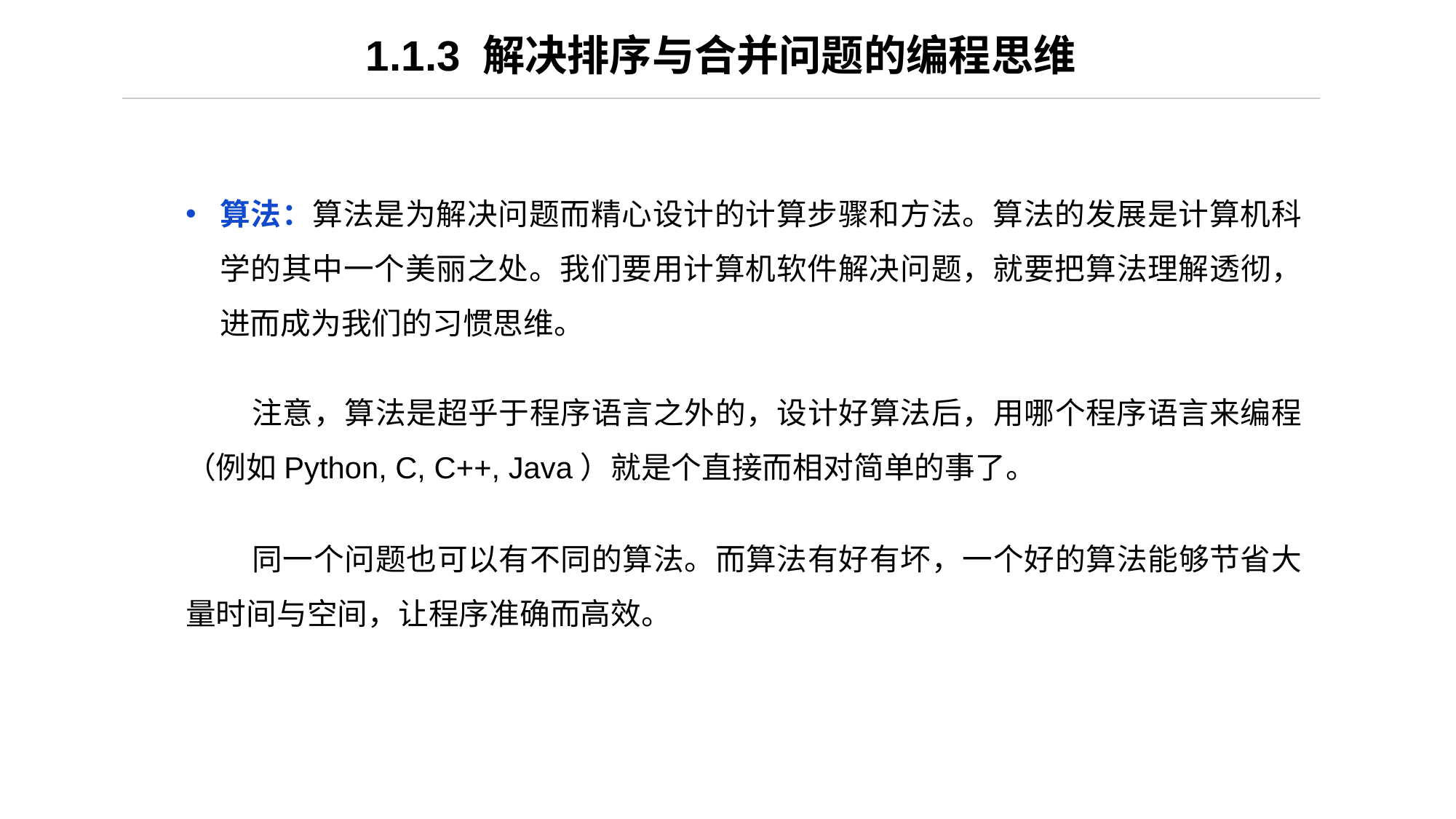

1.1.3 解决排序与合并问题的编程思维
算法：算法是为解决问题而精心设计的计算步骤和方法。算法的发展是计算机科学的其中一个美丽之处。我们要用计算机软件解决问题，就要把算法理解透彻，进而成为我们的习惯思维。
        注意，算法是超乎于程序语言之外的，设计好算法后，用哪个程序语言来编程（例如Python, C, C++, Java）就是个直接而相对简单的事了。
        同一个问题也可以有不同的算法。而算法有好有坏，一个好的算法能够节省大量时间与空间，让程序准确而高效。